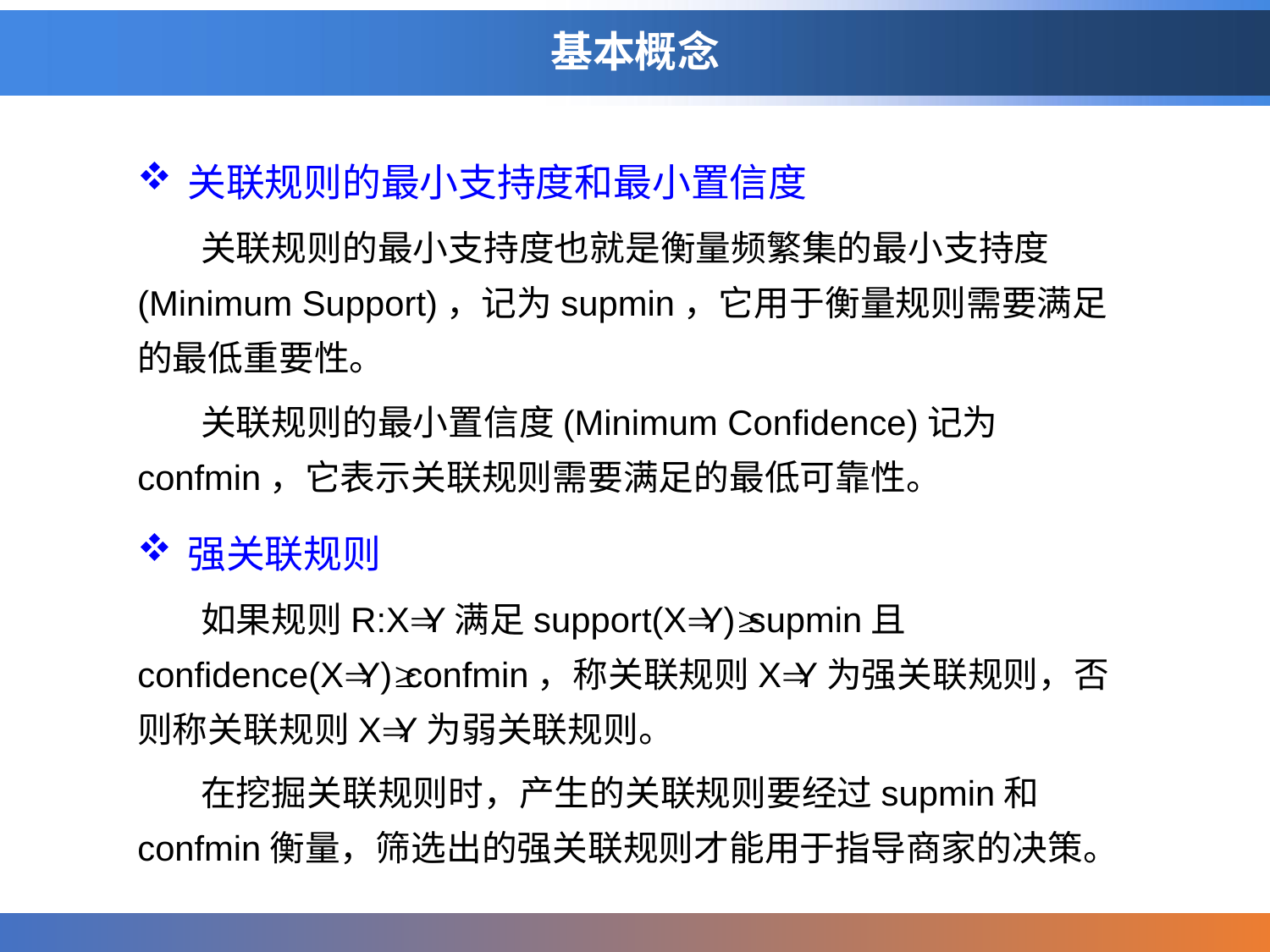

# 基本概念
关联规则的最小支持度和最小置信度
关联规则的最小支持度也就是衡量频繁集的最小支持度(Minimum Support)，记为supmin，它用于衡量规则需要满足的最低重要性。
关联规则的最小置信度(Minimum Confidence)记为confmin，它表示关联规则需要满足的最低可靠性。
强关联规则
如果规则R:X⇒Y满足support(X⇒Y)≥supmin且confidence(X⇒Y)≥confmin，称关联规则X⇒Y为强关联规则，否则称关联规则X⇒Y为弱关联规则。
在挖掘关联规则时，产生的关联规则要经过supmin和confmin衡量，筛选出的强关联规则才能用于指导商家的决策。